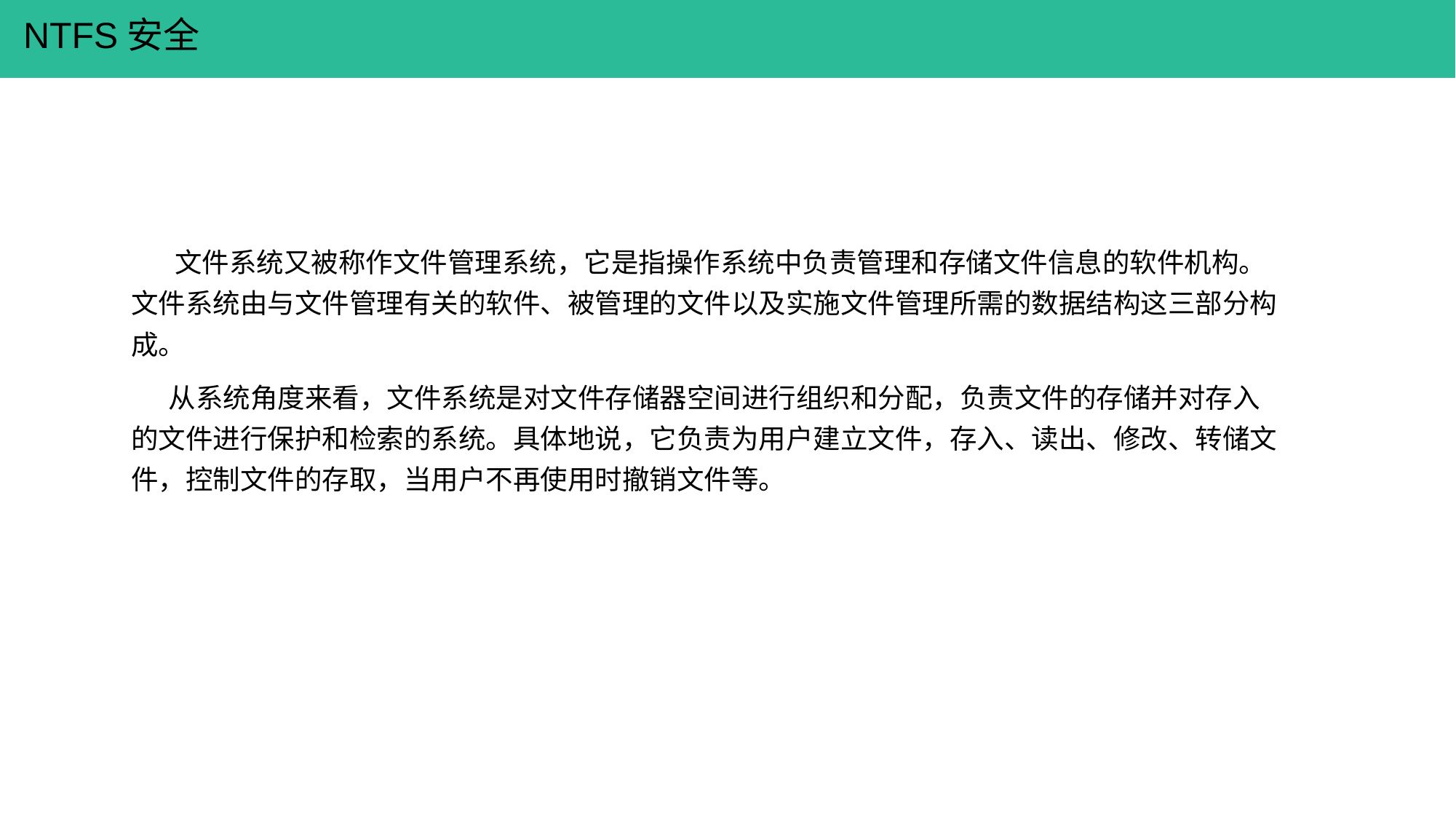

NTFS安全
      文件系统又被称作文件管理系统，它是指操作系统中负责管理和存储文件信息的软件机构。文件系统由与文件管理有关的软件、被管理的文件以及实施文件管理所需的数据结构这三部分构成。
     从系统角度来看，文件系统是对文件存储器空间进行组织和分配，负责文件的存储并对存入的文件进行保护和检索的系统。具体地说，它负责为用户建立文件，存入、读出、修改、转储文件，控制文件的存取，当用户不再使用时撤销文件等。